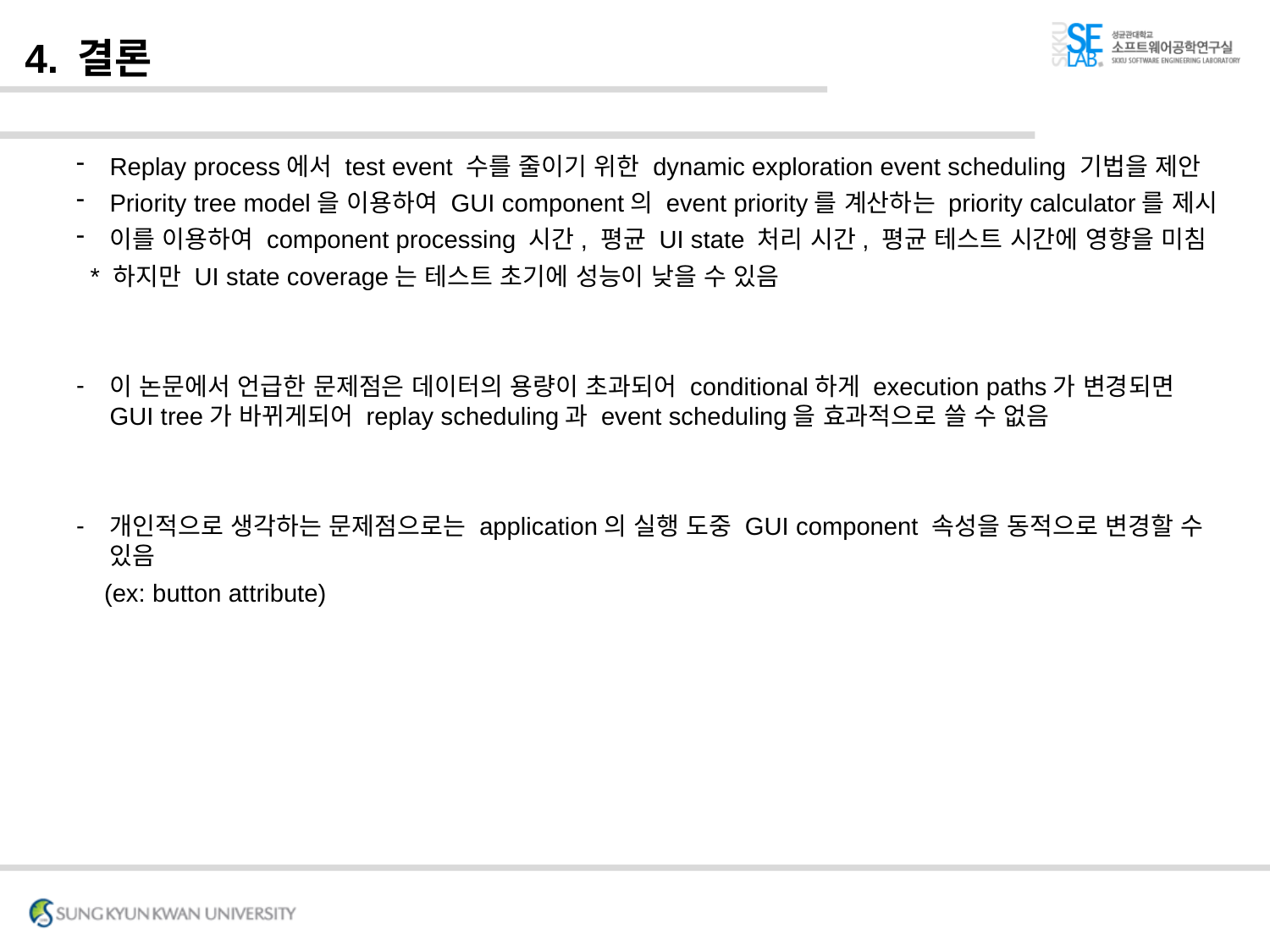

# 4. 결론
Replay process에서 test event 수를 줄이기 위한 dynamic exploration event scheduling 기법을 제안
Priority tree model을 이용하여 GUI component의 event priority를 계산하는 priority calculator를 제시
이를 이용하여 component processing 시간, 평균 UI state 처리 시간, 평균 테스트 시간에 영향을 미침
  * 하지만 UI state coverage는 테스트 초기에 성능이 낮을 수 있음

이 논문에서 언급한 문제점은 데이터의 용량이 초과되어 conditional하게 execution paths가 변경되면 GUI tree가 바뀌게되어 replay scheduling과 event scheduling을 효과적으로 쓸 수 없음

개인적으로 생각하는 문제점으로는 application의 실행 도중 GUI component 속성을 동적으로 변경할 수 있음
    (ex: button attribute)